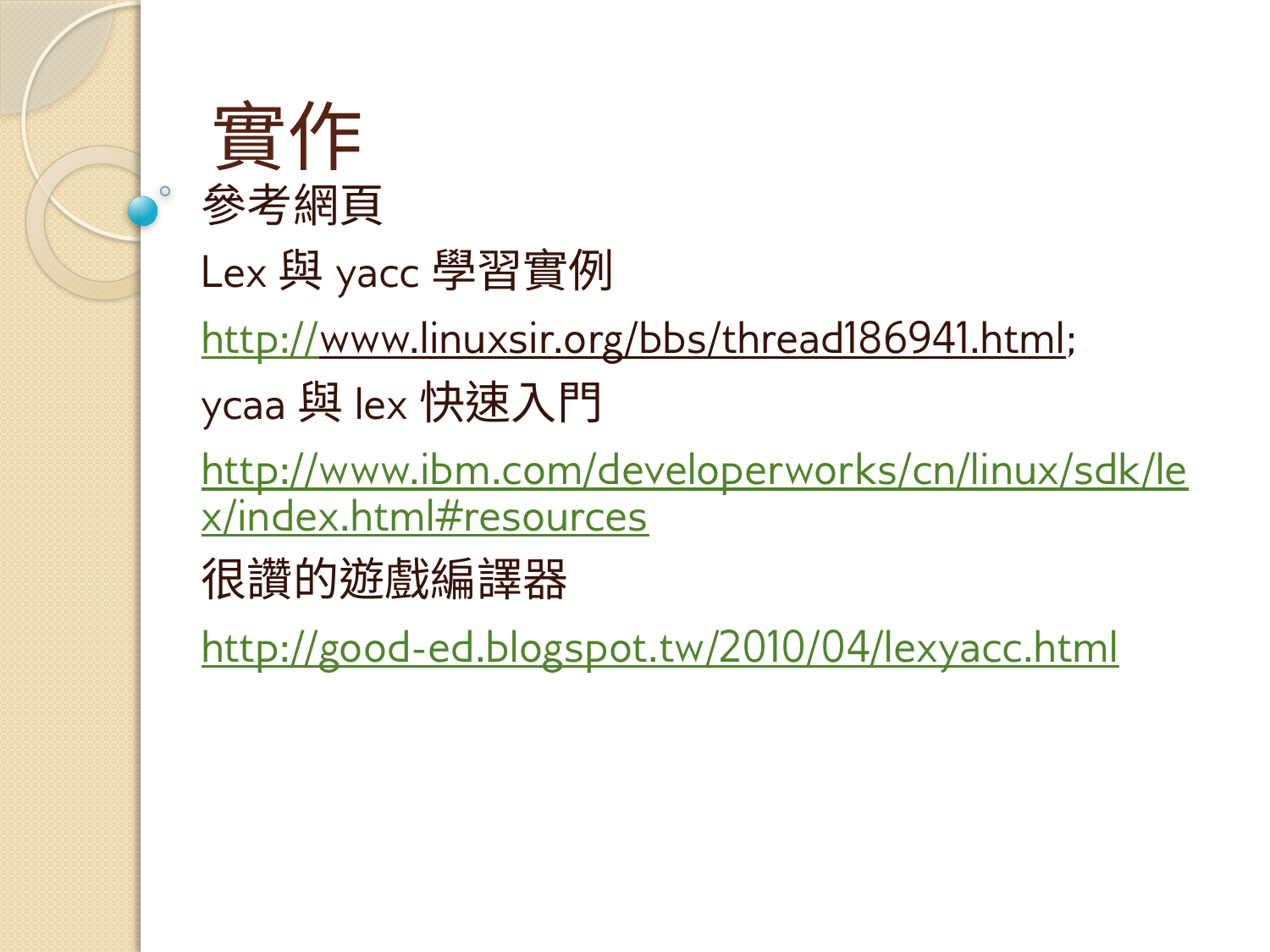

# 實作
參考網頁
Lex與yacc學習實例
http://www.linuxsir.org/bbs/thread186941.html;
ycaa與lex快速入門
http://www.ibm.com/developerworks/cn/linux/sdk/lex/index.html#resources
很讚的遊戲編譯器
http://good-ed.blogspot.tw/2010/04/lexyacc.html